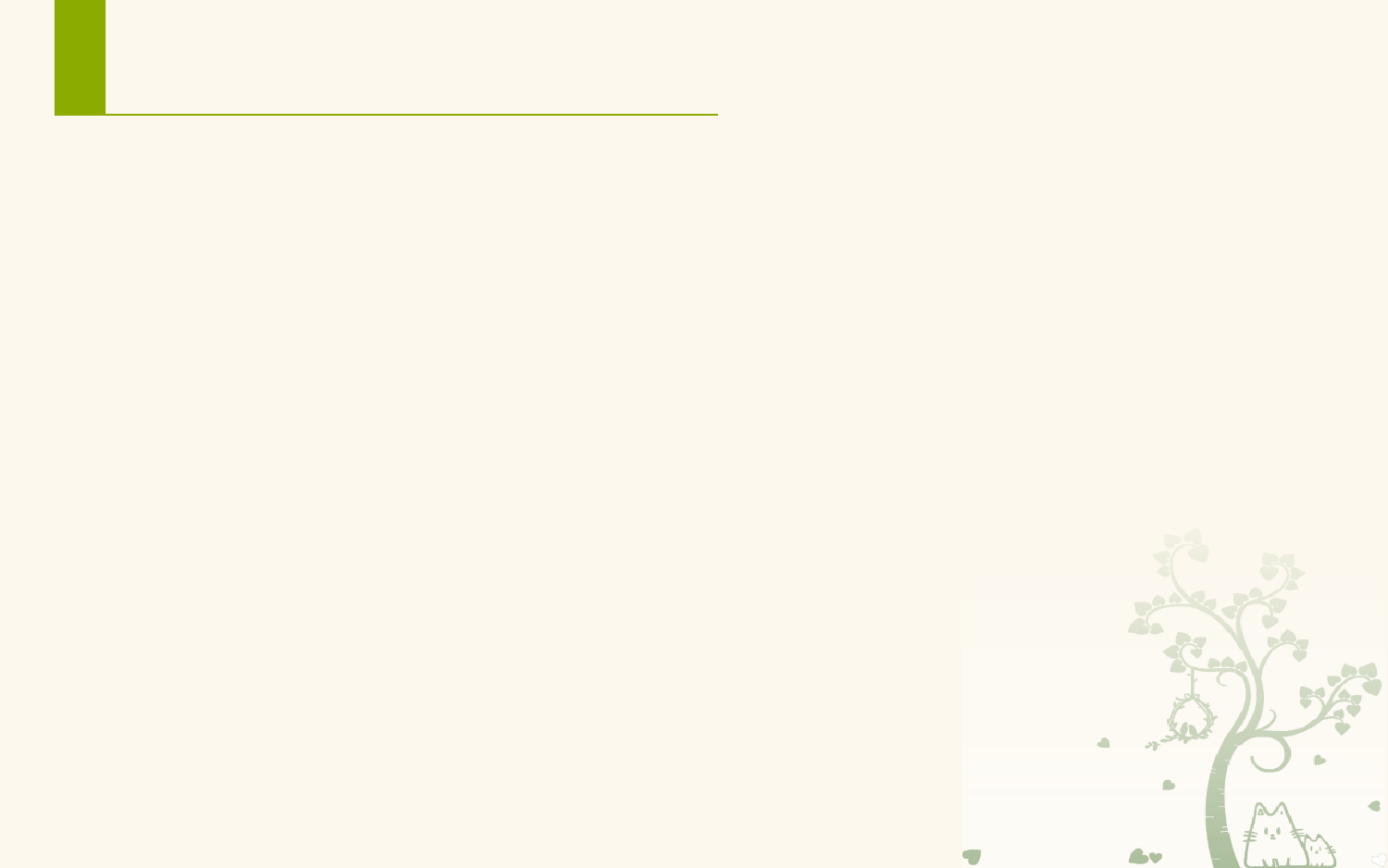

# 常用控件用法总结
TextView EditText
TextView主要用来显示字符串信息，可用setText()方法更改内容
EditText用来让用户输入内容的控件
ImageView  ImageButton
ImageView 主要展示图片  注意scaleType属性取值
ImageButton  图片按钮
RadioButton CheckBox
注意两者的Listener所属的上层类名
RadioGroup.OnCheckedChangeListener
CompoundButton.OnCheckedChangeListener